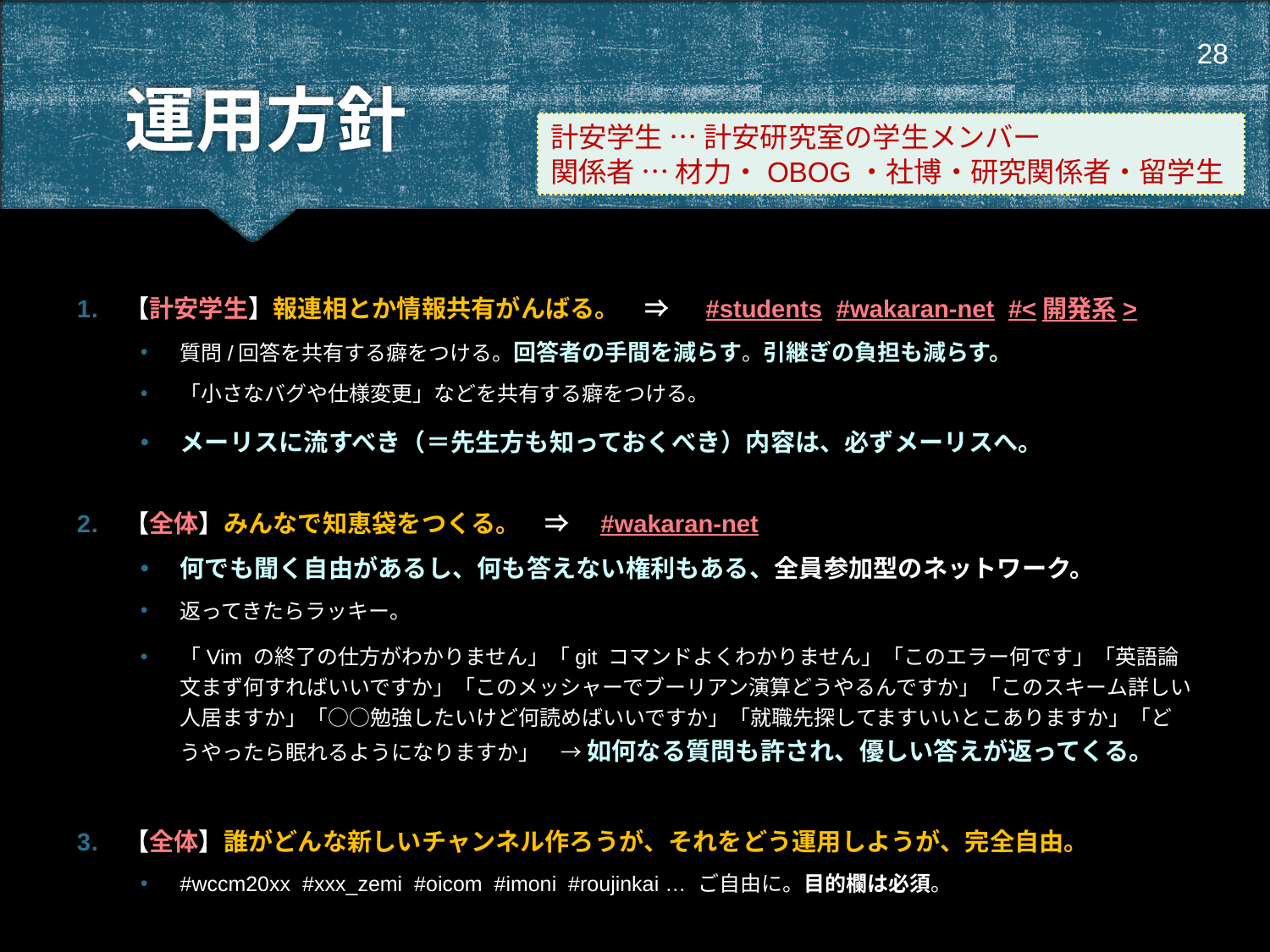

28
# 運用方針
計安学生 … 計安研究室の学生メンバー
関係者 … 材力・OBOG・社博・研究関係者・留学生
【計安学生】報連相とか情報共有がんばる。　⇒　 #students  #wakaran-net  #<開発系>
質問/回答を共有する癖をつける。回答者の手間を減らす。引継ぎの負担も減らす。
「小さなバグや仕様変更」などを共有する癖をつける。
メーリスに流すべき（＝先生方も知っておくべき）内容は、必ずメーリスへ。
【全体】みんなで知恵袋をつくる。　⇒　#wakaran-net
何でも聞く自由があるし、何も答えない権利もある、全員参加型のネットワーク。
返ってきたらラッキー。
「Vim の終了の仕方がわかりません」「git コマンドよくわかりません」「このエラー何です」「英語論文まず何すればいいですか」「このメッシャーでブーリアン演算どうやるんですか」「このスキーム詳しい人居ますか」「○○勉強したいけど何読めばいいですか」「就職先探してますいいとこありますか」「どうやったら眠れるようになりますか」　→ 如何なる質問も許され、優しい答えが返ってくる。

【全体】誰がどんな新しいチャンネル作ろうが、それをどう運用しようが、完全自由。
#wccm20xx  #xxx_zemi  #oicom  #imoni  #roujinkai … ご自由に。目的欄は必須。